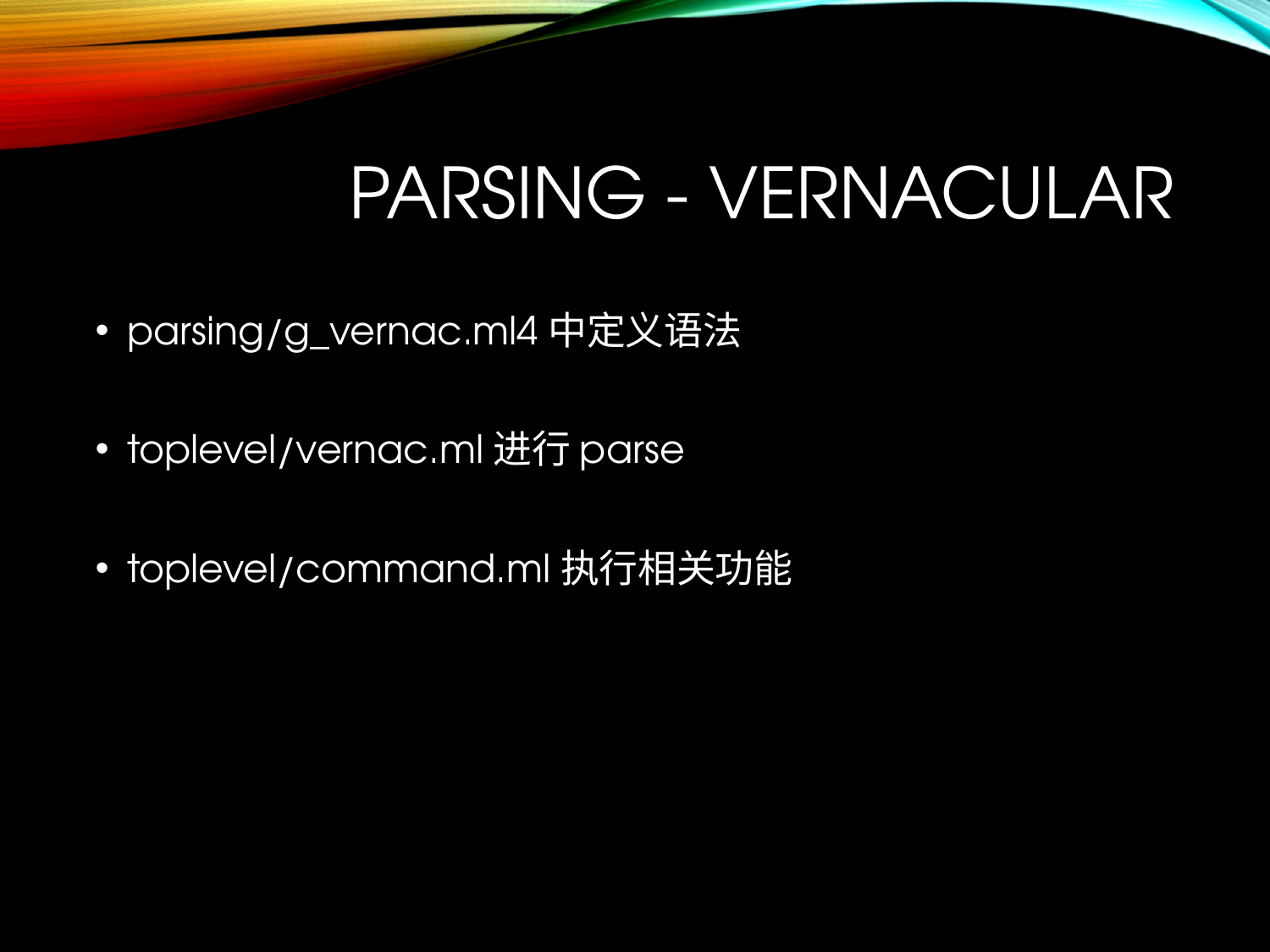

# parsing - VERnacular
parsing/g_vernac.ml4中定义语法

toplevel/vernac.ml进行parse

toplevel/command.ml执行相关功能